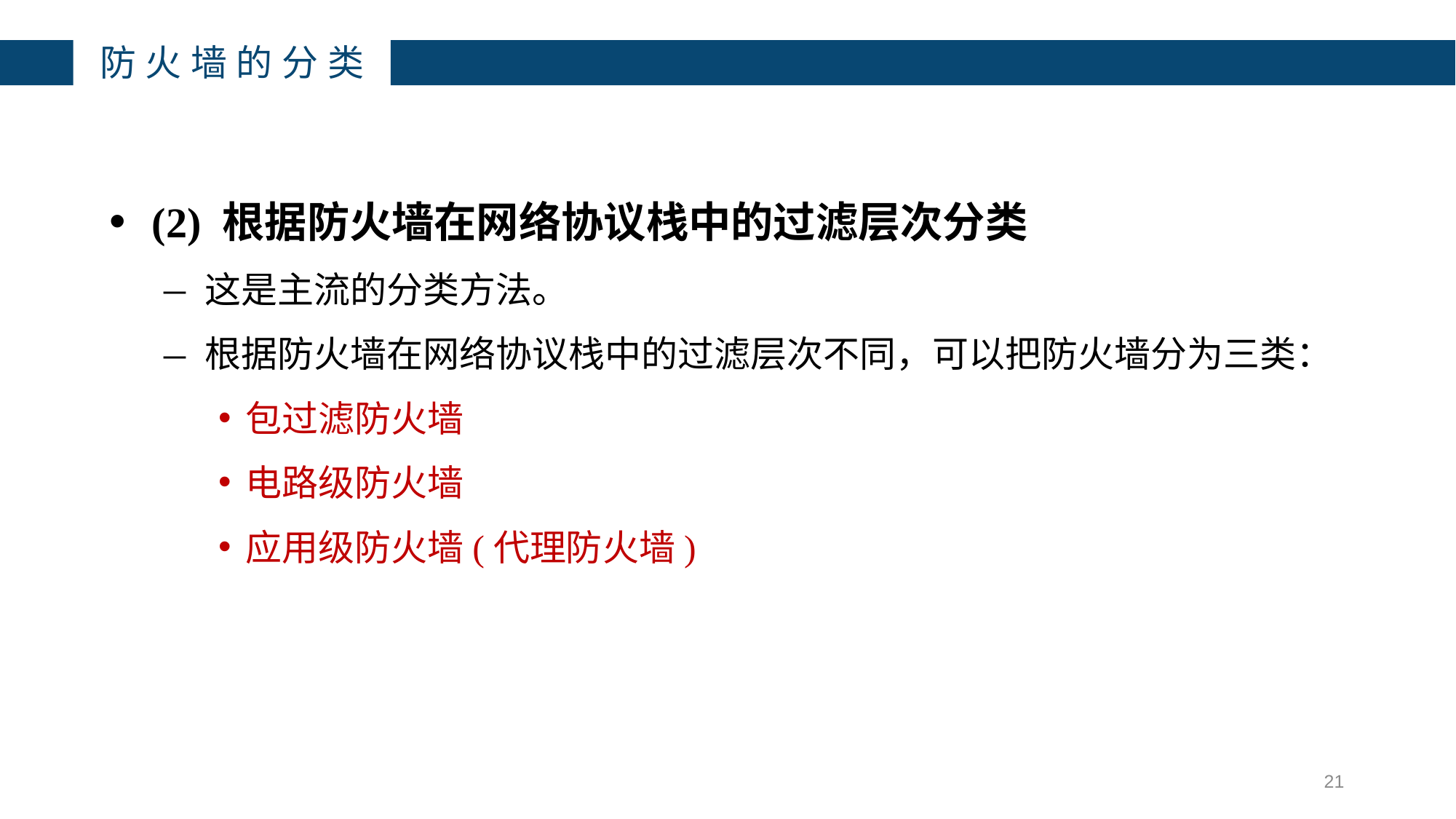

防火墙的分类

(2) 根据防火墙在网络协议栈中的过滤层次分类
这是主流的分类方法。
根据防火墙在网络协议栈中的过滤层次不同，可以把防火墙分为三类：
包过滤防火墙
电路级防火墙
应用级防火墙(代理防火墙)
21